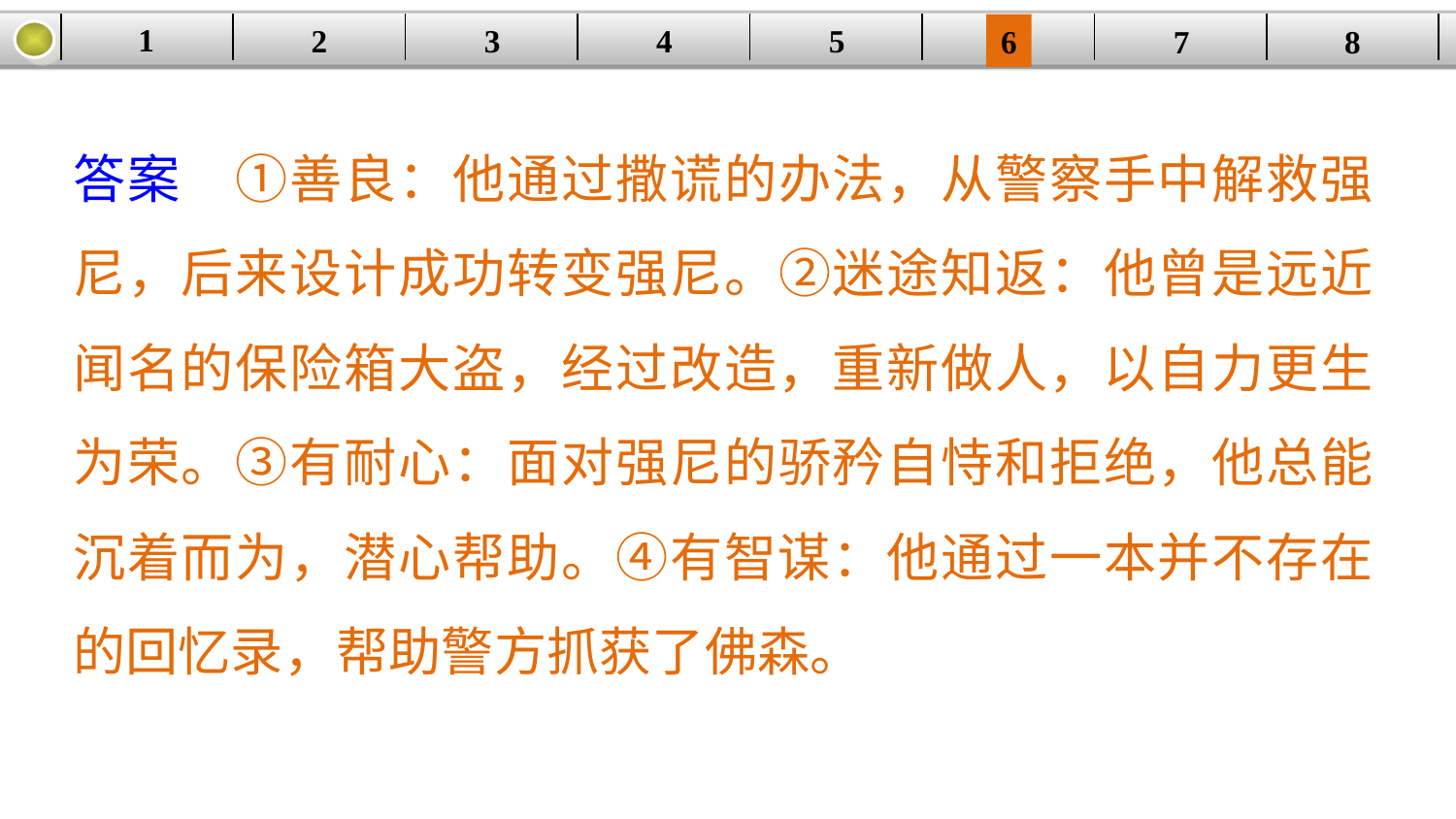

1
2
3
4
|  |  |  |  |  |  |  |  |
| --- | --- | --- | --- | --- | --- | --- | --- |
5
6
7
8

答案　①善良：他通过撒谎的办法，从警察手中解救强尼，后来设计成功转变强尼。②迷途知返：他曾是远近闻名的保险箱大盗，经过改造，重新做人，以自力更生为荣。③有耐心：面对强尼的骄矜自恃和拒绝，他总能沉着而为，潜心帮助。④有智谋：他通过一本并不存在的回忆录，帮助警方抓获了佛森。